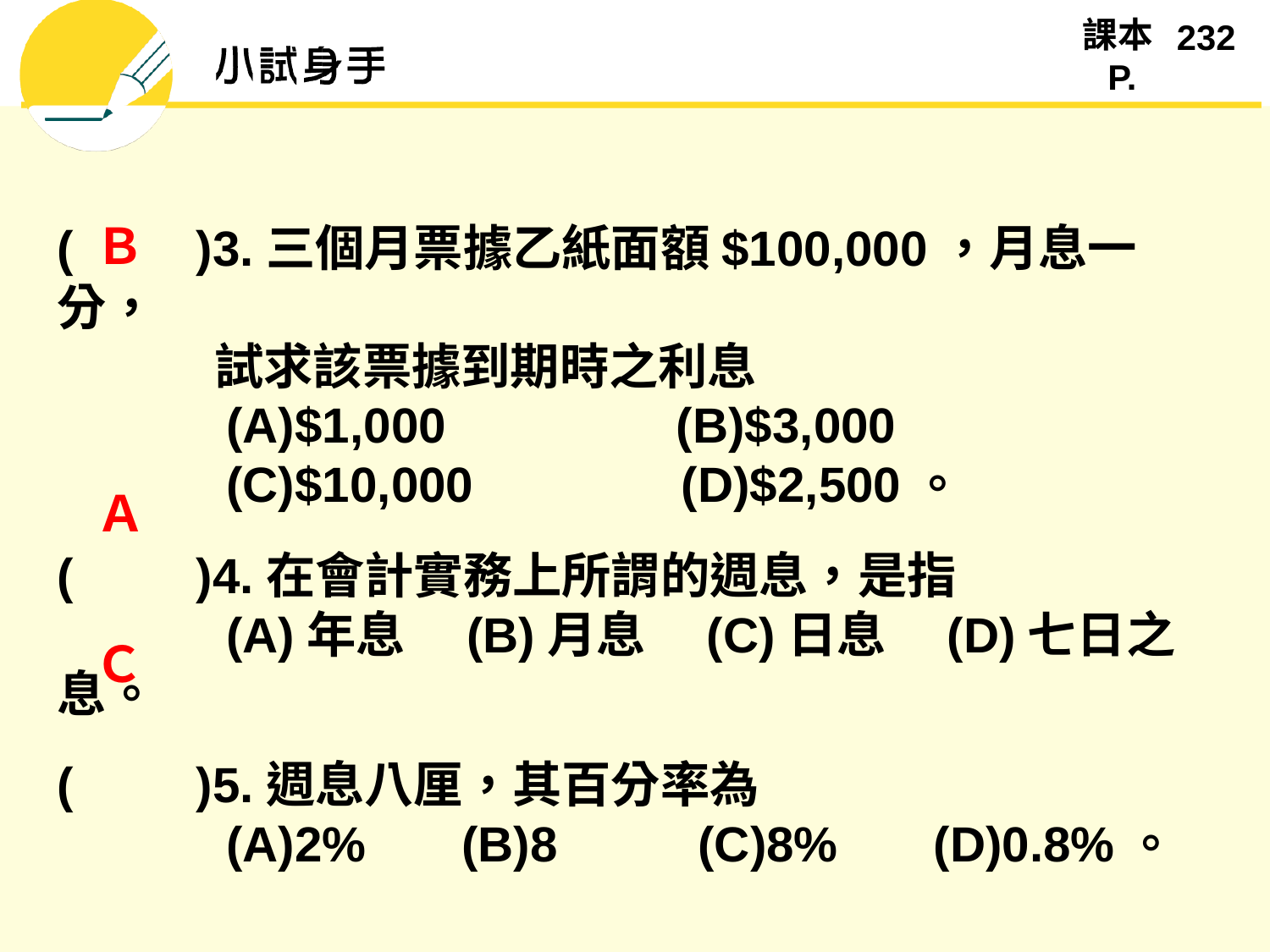

232
Ｂ
(　　)3.三個月票據乙紙面額$100,000，月息一分，
              試求該票據到期時之利息　
              (A)$1,000　              (B)$3,000　
              (C)$10,000　            (D)$2,500。
(　　)4.在會計實務上所謂的週息，是指　
              (A)年息　(B)月息　(C)日息　(D)七日之息。
(　　)5.週息八厘，其百分率為　
              (A)2%　  (B)8　      (C)8%　  (D)0.8%。
Ａ
Ｃ